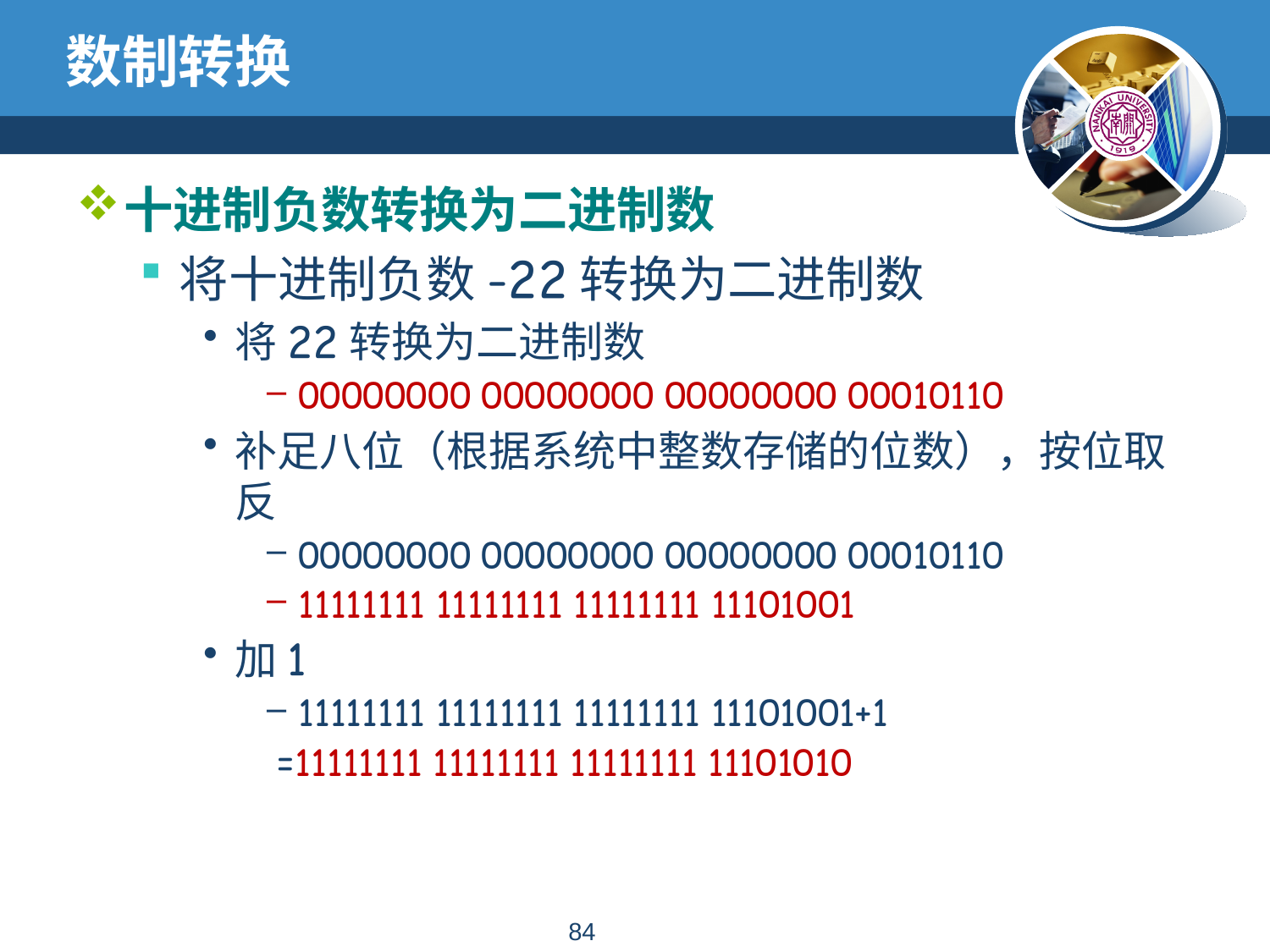

# 数制转换
十进制负数转换为二进制数
将十进制负数-22转换为二进制数
将22转换为二进制数
00000000 00000000 00000000 00010110
补足八位（根据系统中整数存储的位数），按位取反
00000000 00000000 00000000 00010110
11111111 11111111 11111111 11101001
加1
11111111 11111111 11111111 11101001+1
 =11111111 11111111 11111111 11101010
84